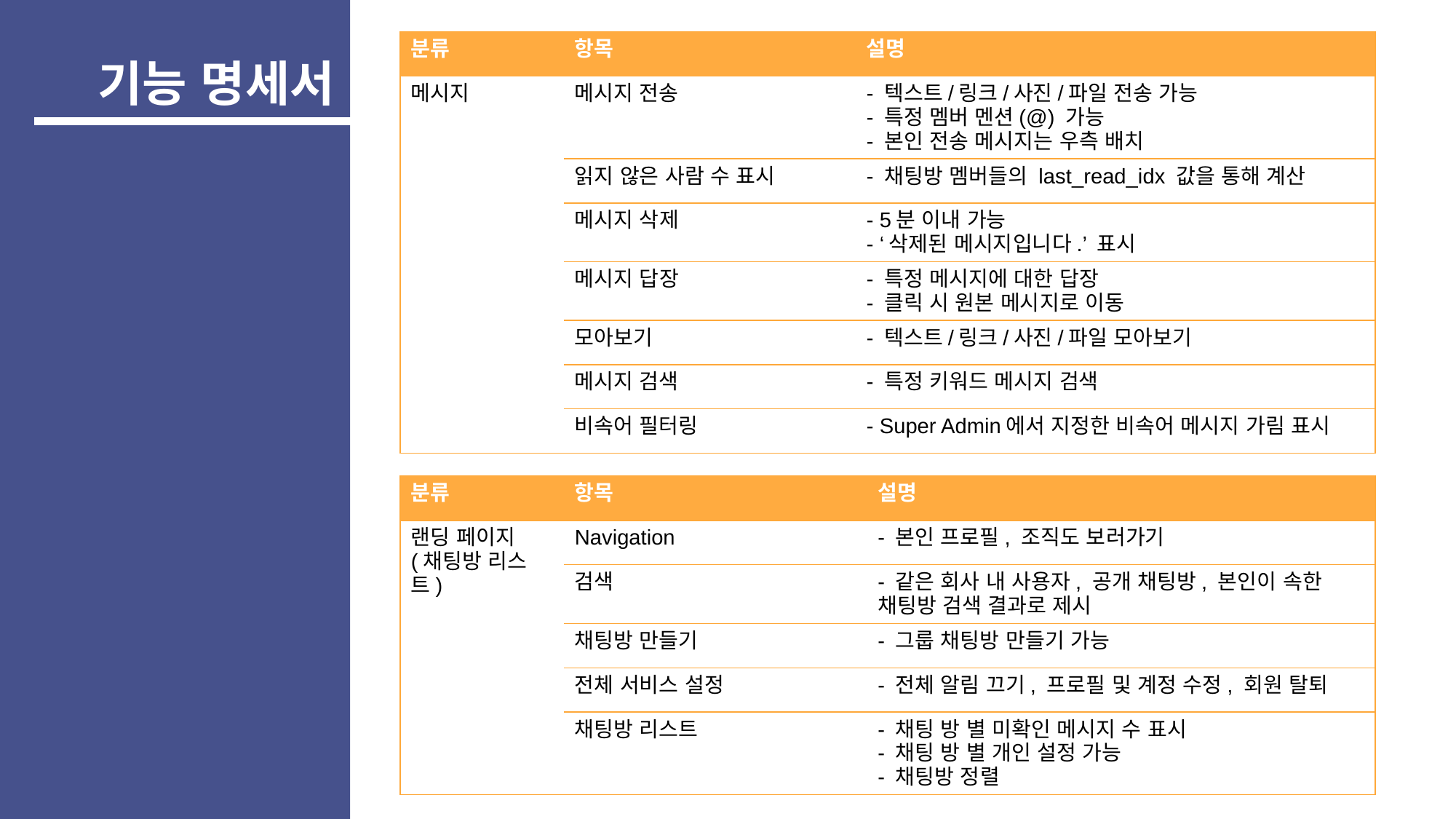

| 분류 | 항목 | 설명 |
| --- | --- | --- |
| 메시지 | 메시지 전송 | - 텍스트/링크/사진/파일 전송 가능 - 특정 멤버 멘션(@) 가능 - 본인 전송 메시지는 우측 배치 |
|  | 읽지 않은 사람 수 표시 | - 채팅방 멤버들의 last\_read\_idx 값을 통해 계산 |
|  | 메시지 삭제 | - 5분 이내 가능 - ‘삭제된 메시지입니다.’ 표시 |
|  | 메시지 답장 | - 특정 메시지에 대한 답장 - 클릭 시 원본 메시지로 이동 |
|  | 모아보기 | - 텍스트/링크/사진/파일 모아보기 |
|  | 메시지 검색 | - 특정 키워드 메시지 검색 |
|  | 비속어 필터링 | - Super Admin에서 지정한 비속어 메시지 가림 표시 |
기능 명세서

| 분류 | 항목 | 설명 |
| --- | --- | --- |
| 랜딩 페이지 (채팅방 리스트) | Navigation | - 본인 프로필, 조직도 보러가기 |
|  | 검색 | - 같은 회사 내 사용자, 공개 채팅방, 본인이 속한 채팅방 검색 결과로 제시 |
|  | 채팅방 만들기 | - 그룹 채팅방 만들기 가능 |
|  | 전체 서비스 설정 | - 전체 알림 끄기, 프로필 및 계정 수정, 회원 탈퇴 |
|  | 채팅방 리스트 | - 채팅 방 별 미확인 메시지 수 표시  - 채팅 방 별 개인 설정 가능 - 채팅방 정렬 |